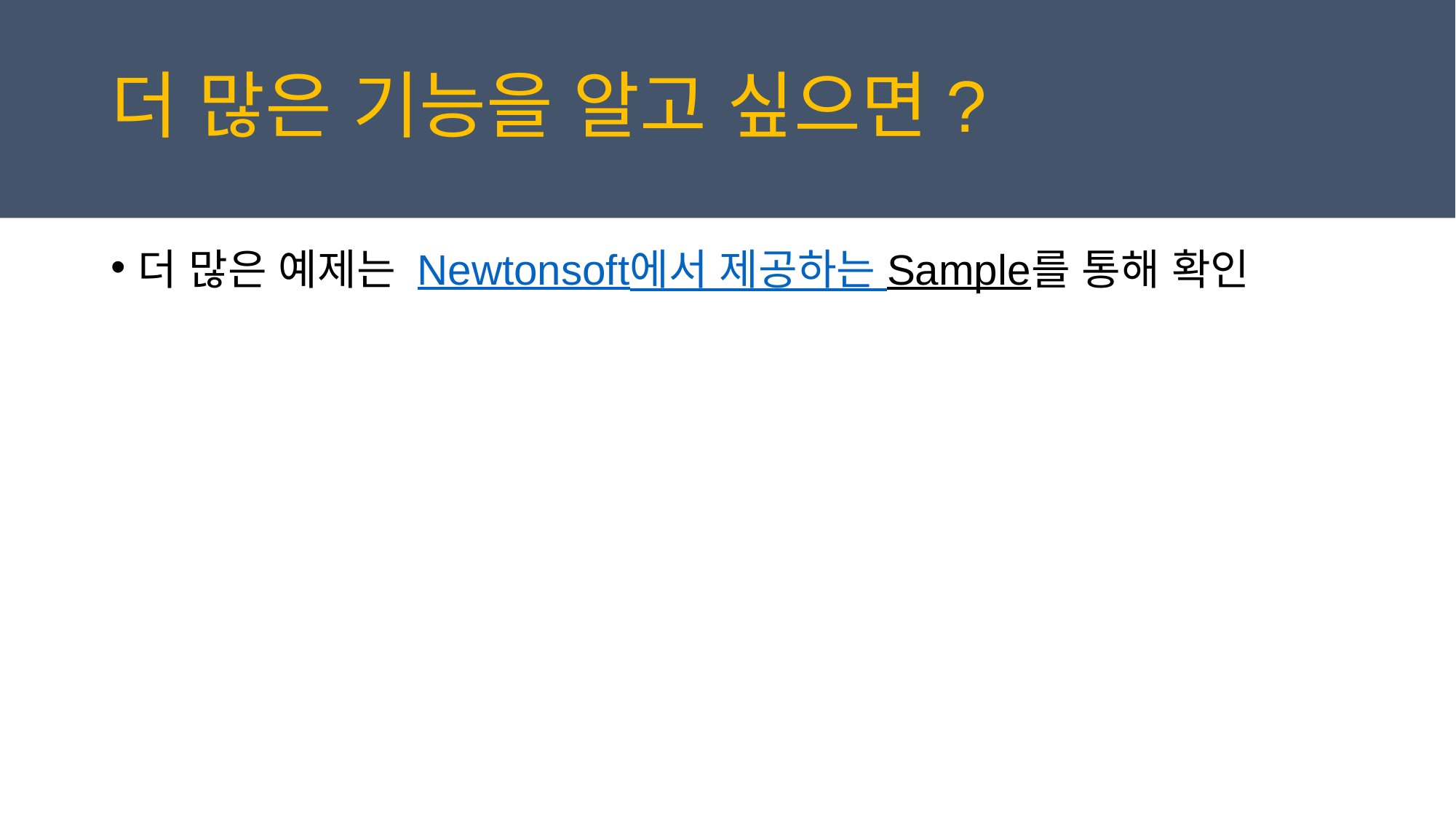

더 많은 기능을 알고 싶으면?
더 많은 예제는 Newtonsoft에서 제공하는 Sample를 통해 확인